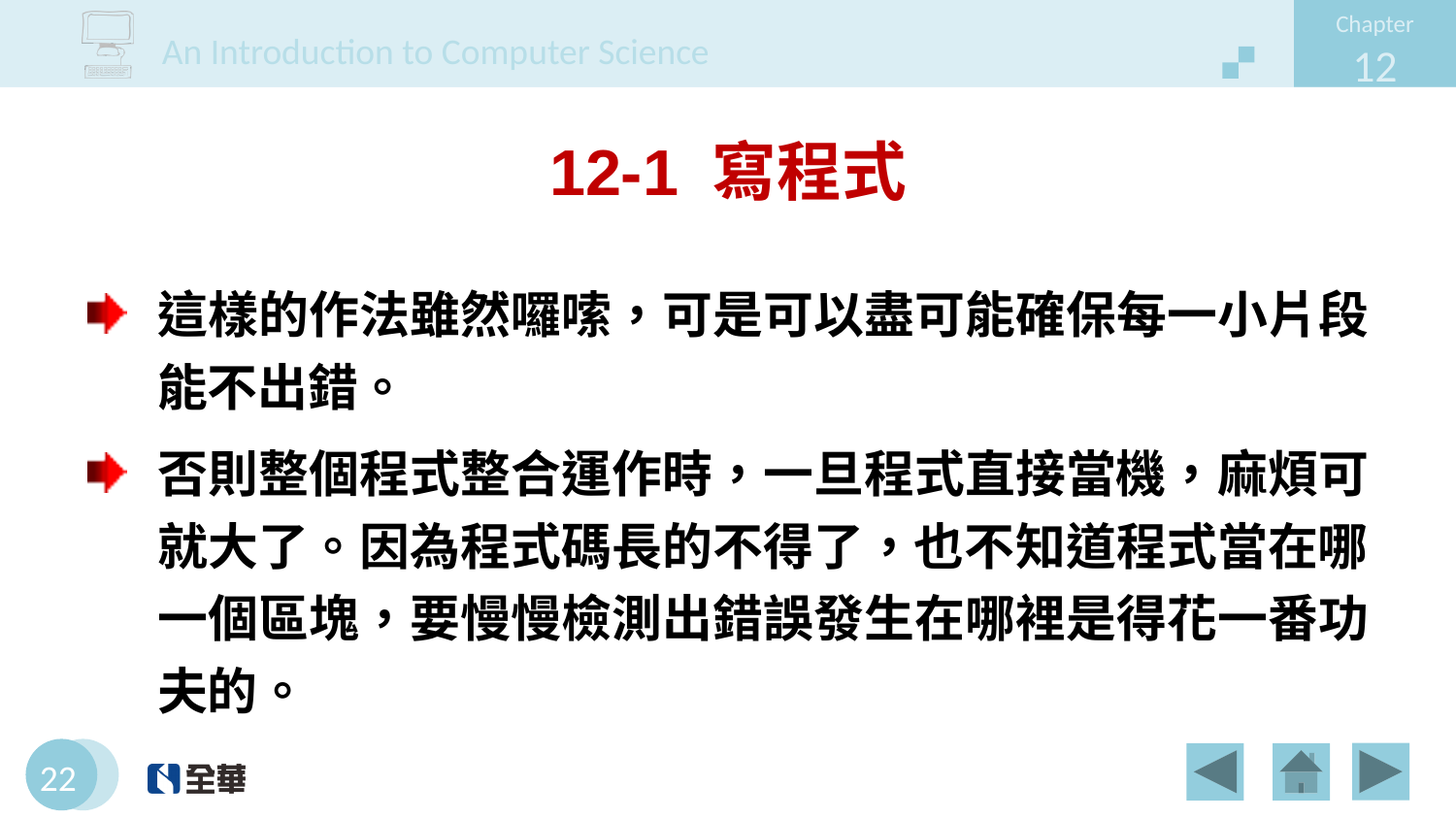

# 12-1 寫程式
這樣的作法雖然囉嗦，可是可以盡可能確保每一小片段能不出錯。
否則整個程式整合運作時，一旦程式直接當機，麻煩可就大了。因為程式碼長的不得了，也不知道程式當在哪一個區塊，要慢慢檢測出錯誤發生在哪裡是得花一番功夫的。